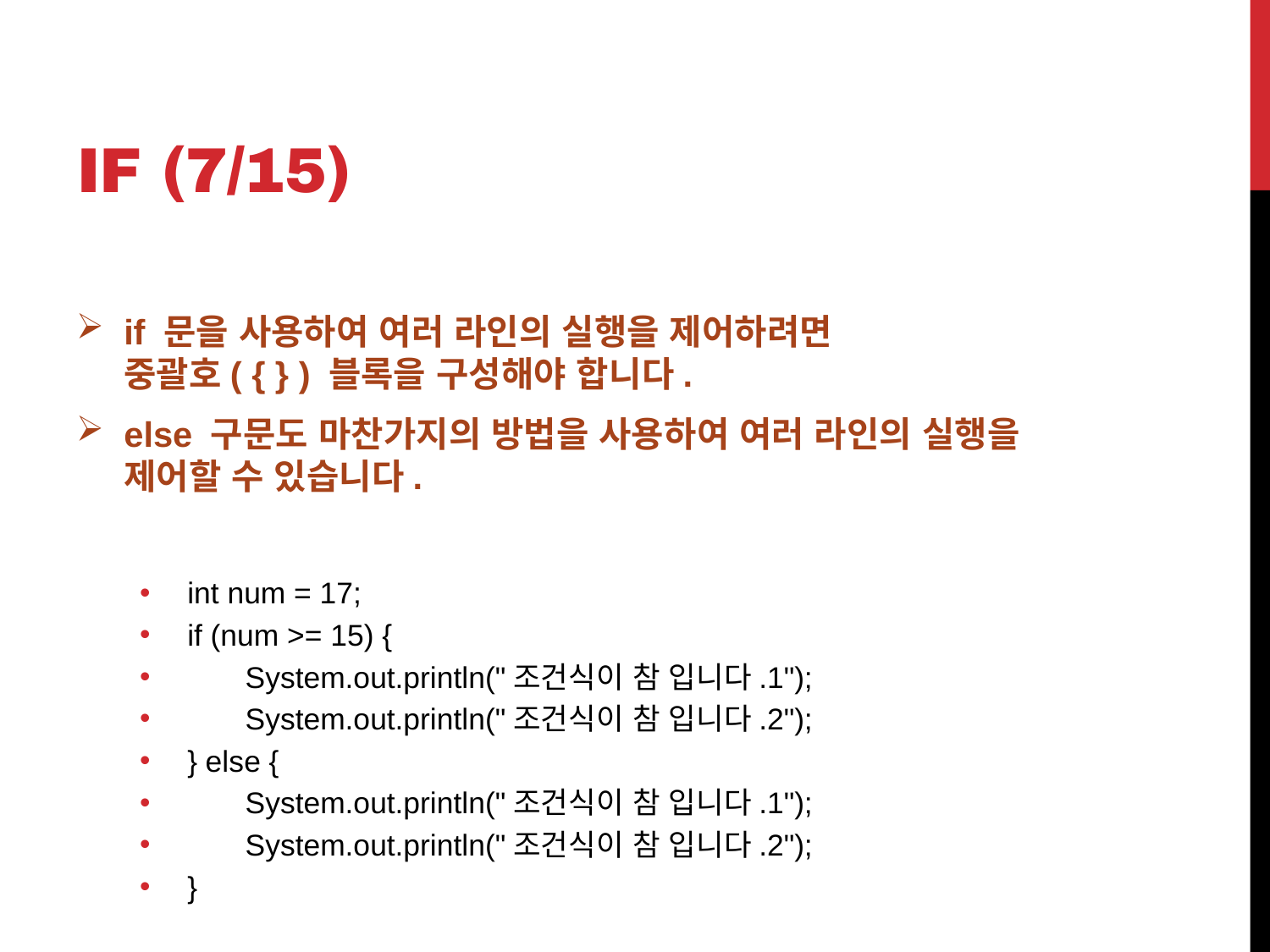

# if (7/15)

if 문을 사용하여 여러 라인의 실행을 제어하려면
중괄호( { } ) 블록을 구성해야 합니다.
else 구문도 마찬가지의 방법을 사용하여 여러 라인의 실행을
제어할 수 있습니다.

int num = 17;
if (num >= 15) {
       System.out.println("조건식이 참 입니다.1");
       System.out.println("조건식이 참 입니다.2");
} else {
       System.out.println("조건식이 참 입니다.1");
       System.out.println("조건식이 참 입니다.2");
}